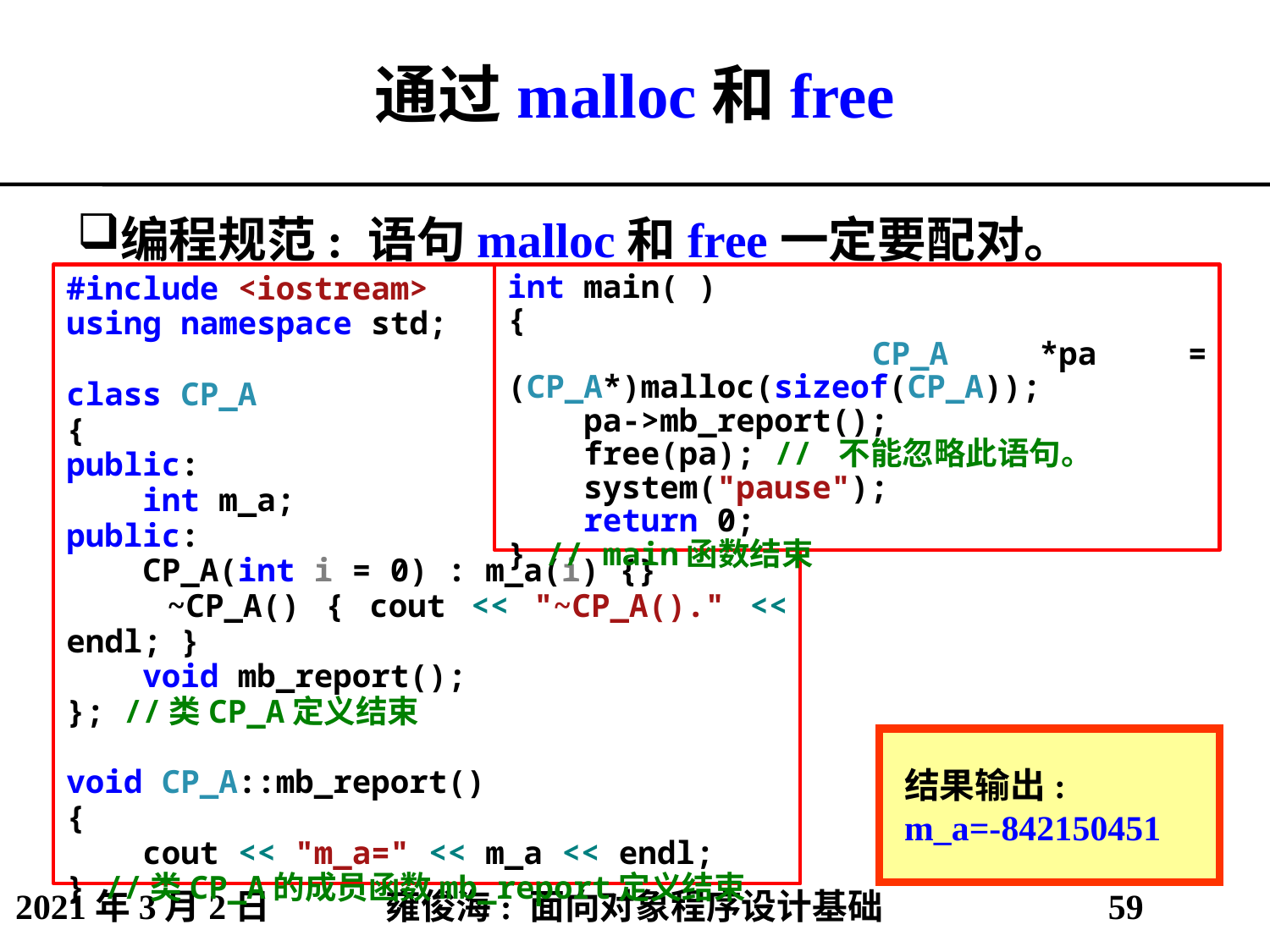

# 通过malloc和free

编程规范: 语句malloc和free一定要配对。
#include <iostream>
using namespace std;

class CP_A
{
public:
    int m_a;
public:
    CP_A(int i = 0) : m_a(i) {}
    ~CP_A() { cout << "~CP_A()." << endl; }
    void mb_report();
}; //类CP_A定义结束

void CP_A::mb_report()
{
    cout << "m_a=" << m_a << endl;
} //类CP_A的成员函数mb_report定义结束
int main( )
{
    CP_A *pa = (CP_A*)malloc(sizeof(CP_A));
    pa->mb_report();
    free(pa); // 不能忽略此语句。
    system("pause");
    return 0;
} // main函数结束
结果输出:
m_a=-842150451
2021年3月2日
雍俊海: 面向对象程序设计基础
59